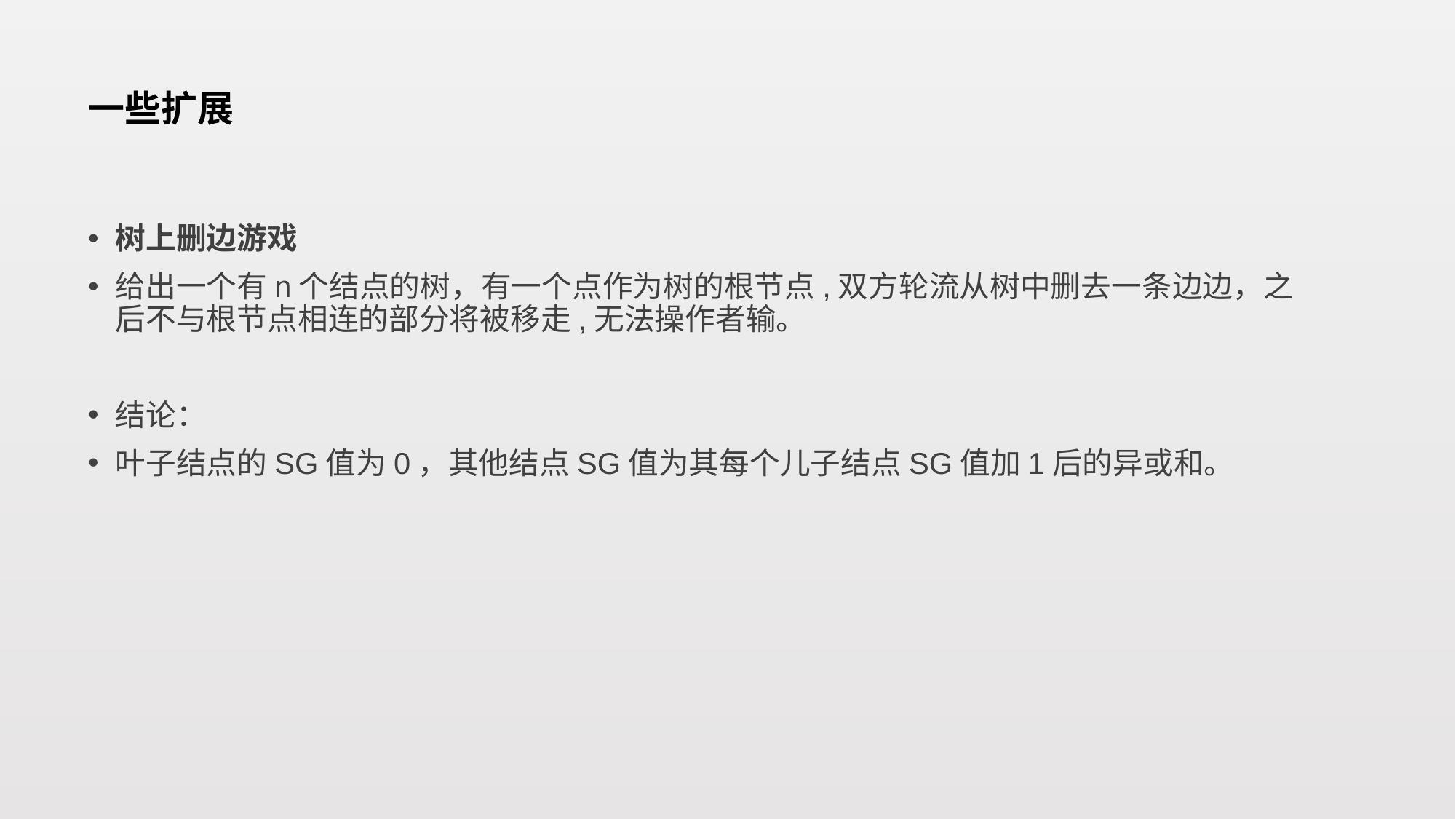

# 一些扩展
树上删边游戏
给出一个有n个结点的树，有一个点作为树的根节点,双方轮流从树中删去一条边边，之后不与根节点相连的部分将被移走,无法操作者输。

结论：
叶子结点的SG值为0，其他结点SG值为其每个儿子结点SG值加1后的异或和。